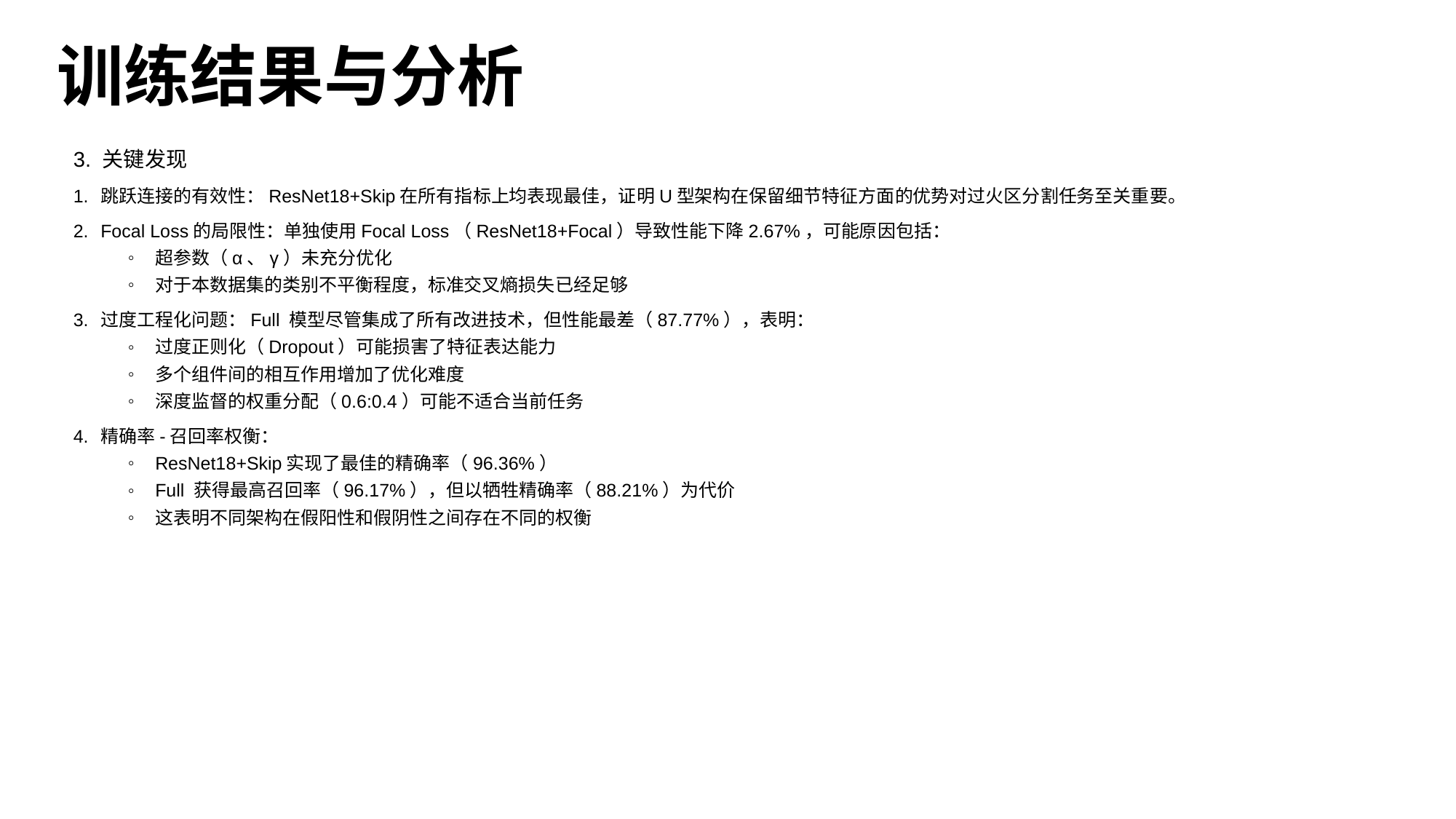

# 训练结果与分析
3. 关键发现
跳跃连接的有效性：ResNet18+Skip在所有指标上均表现最佳，证明U型架构在保留细节特征方面的优势对过火区分割任务至关重要。
Focal Loss的局限性：单独使用Focal Loss（ResNet18+Focal）导致性能下降2.67%，可能原因包括：
超参数（α、γ）未充分优化
对于本数据集的类别不平衡程度，标准交叉熵损失已经足够
过度工程化问题：Full 模型尽管集成了所有改进技术，但性能最差（87.77%），表明：
过度正则化（Dropout）可能损害了特征表达能力
多个组件间的相互作用增加了优化难度
深度监督的权重分配（0.6:0.4）可能不适合当前任务
精确率-召回率权衡：
ResNet18+Skip实现了最佳的精确率（96.36%）
Full 获得最高召回率（96.17%），但以牺牲精确率（88.21%）为代价
这表明不同架构在假阳性和假阴性之间存在不同的权衡